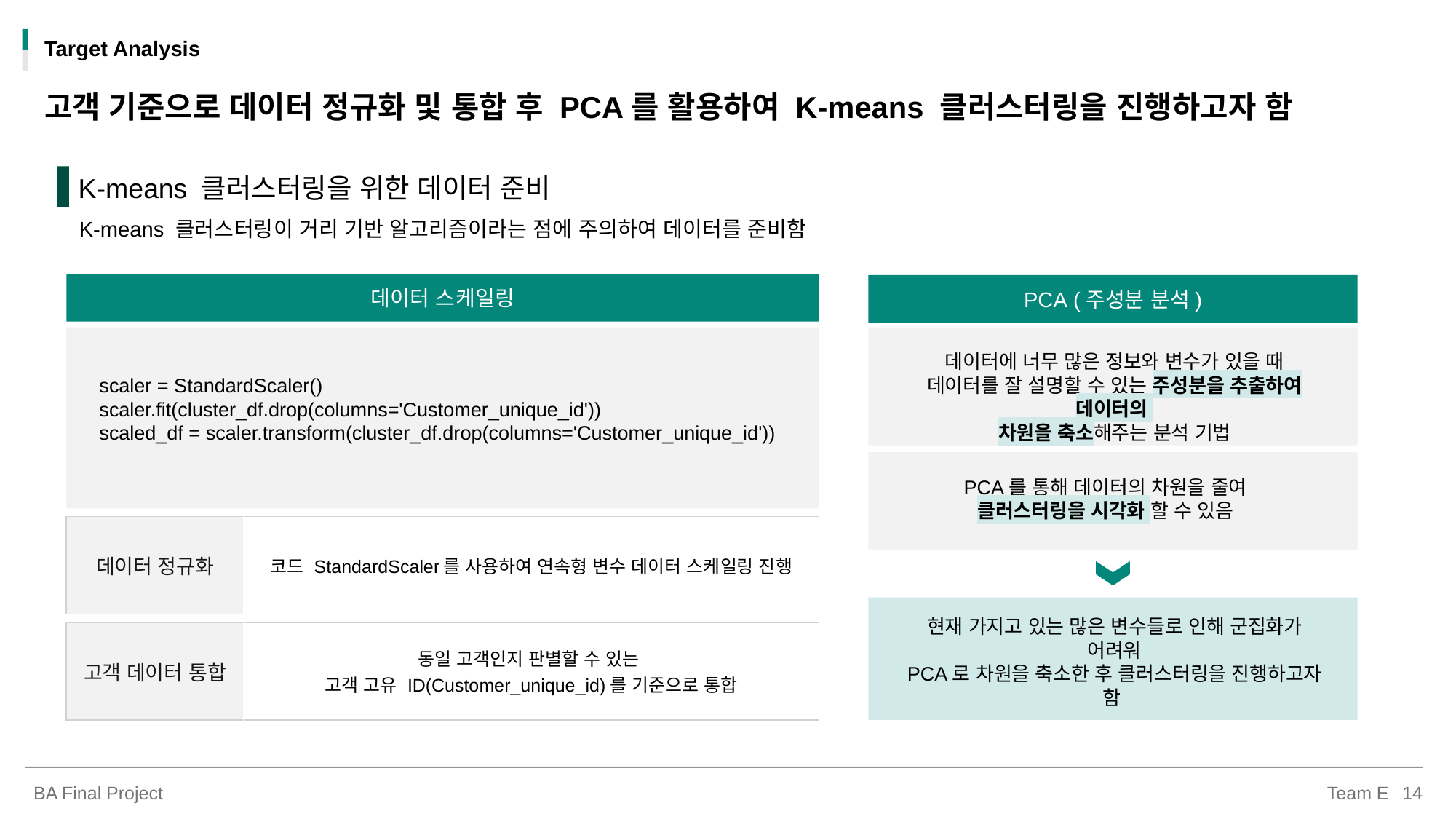

Target Analysis

고객 기준으로 데이터 정규화 및 통합 후 PCA를 활용하여 K-means 클러스터링을 진행하고자 함
K-means 클러스터링을 위한 데이터 준비

K-means 클러스터링이 거리 기반 알고리즘이라는 점에 주의하여 데이터를 준비함
데이터 스케일링
PCA (주성분 분석)

데이터에 너무 많은 정보와 변수가 있을 때 데이터를 잘 설명할 수 있는 주성분을 추출하여 데이터의
차원을 축소해주는 분석 기법
scaler = StandardScaler()
scaler.fit(cluster_df.drop(columns='Customer_unique_id'))
scaled_df = scaler.transform(cluster_df.drop(columns='Customer_unique_id'))

PCA를 통해 데이터의 차원을 줄여
클러스터링을 시각화 할 수 있음
| 데이터 정규화 | 코드 StandardScaler를 사용하여 연속형 변수 데이터 스케일링 진행 |
| --- | --- |

| 고객 데이터 통합 | 동일 고객인지 판별할 수 있는 고객 고유 ID(Customer\_unique\_id)를 기준으로 통합 |
| --- | --- |
현재 가지고 있는 많은 변수들로 인해 군집화가 어려워
PCA로 차원을 축소한 후 클러스터링을 진행하고자 함
BA Final Project
Team E
14